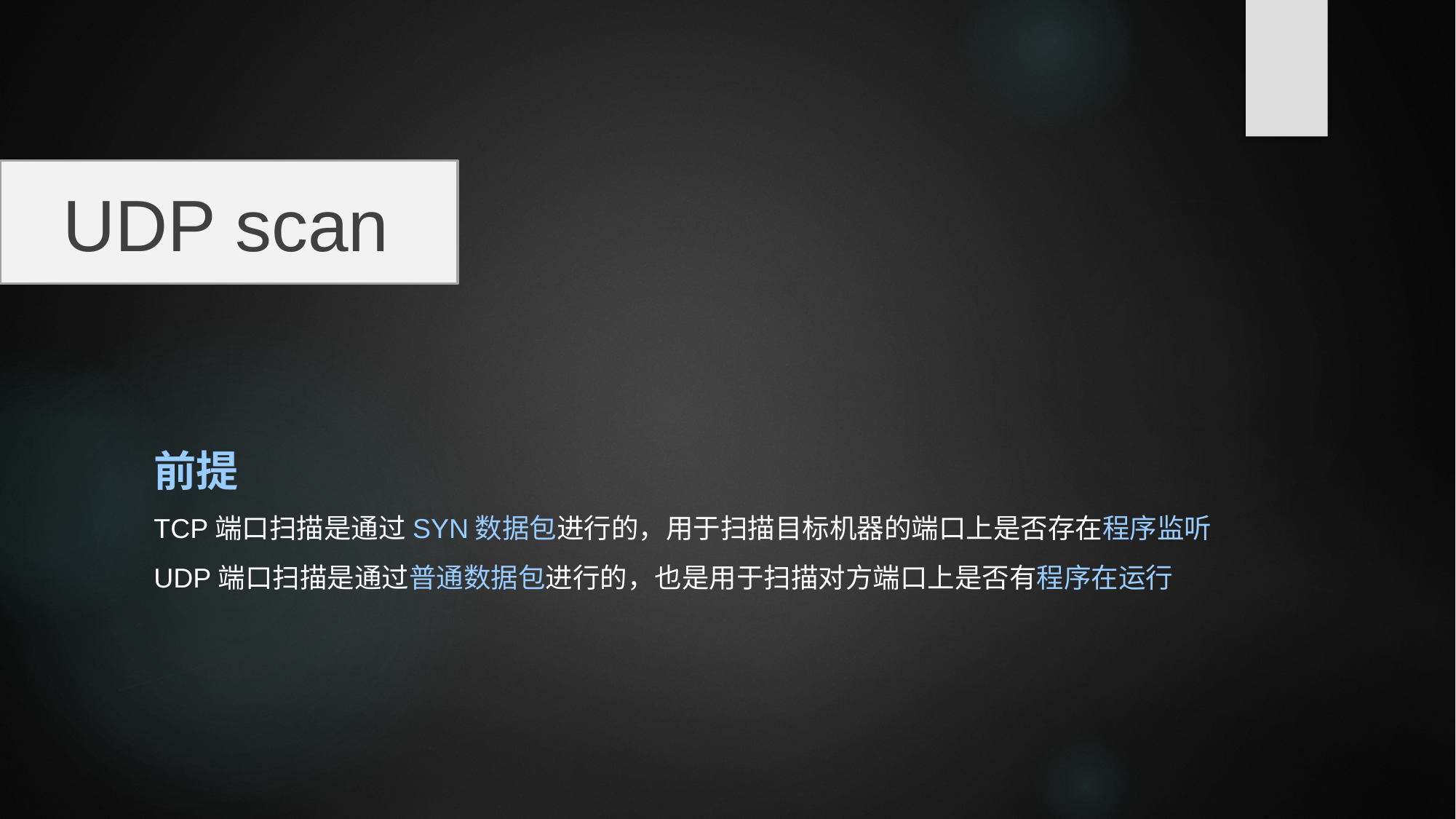

UDP scan
前提
TCP端口扫描是通过SYN数据包进行的，用于扫描目标机器的端口上是否存在程序监听
UDP端口扫描是通过普通数据包进行的，也是用于扫描对方端口上是否有程序在运行